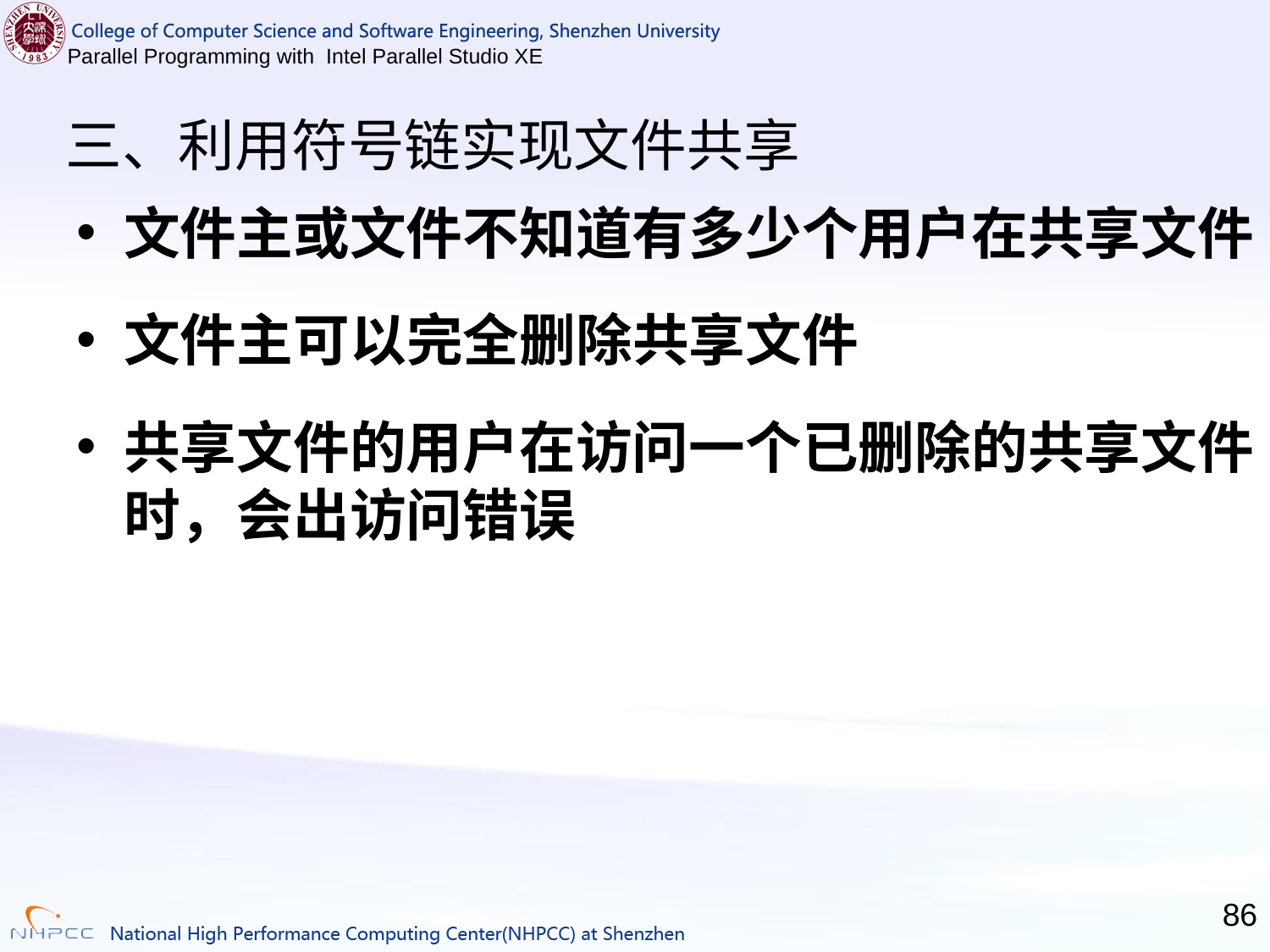

# 三、利用符号链实现文件共享
文件主或文件不知道有多少个用户在共享文件
文件主可以完全删除共享文件
共享文件的用户在访问一个已删除的共享文件时，会出访问错误
86